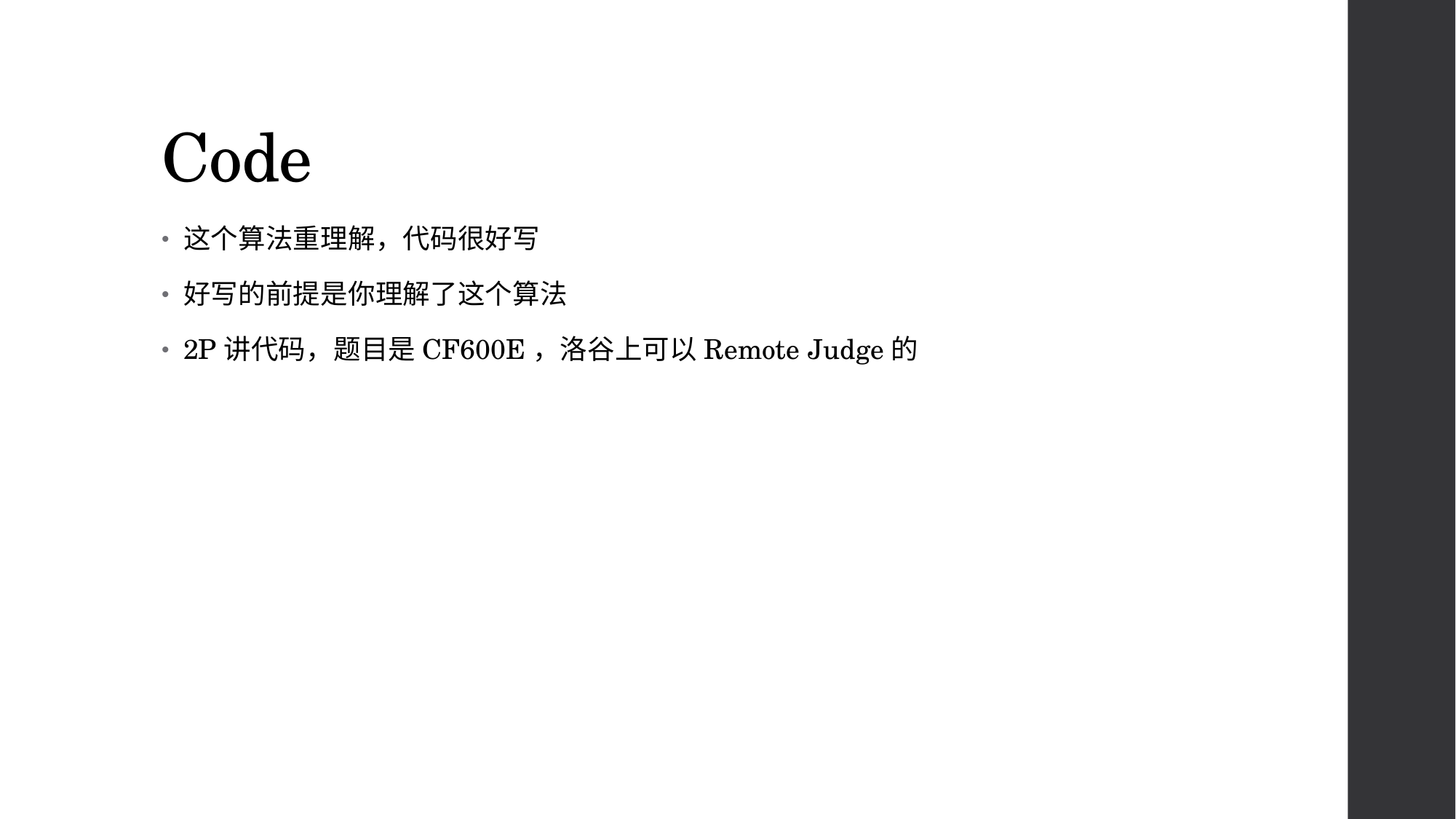

# Code
这个算法重理解，代码很好写
好写的前提是你理解了这个算法
2P讲代码，题目是CF600E，洛谷上可以Remote Judge的